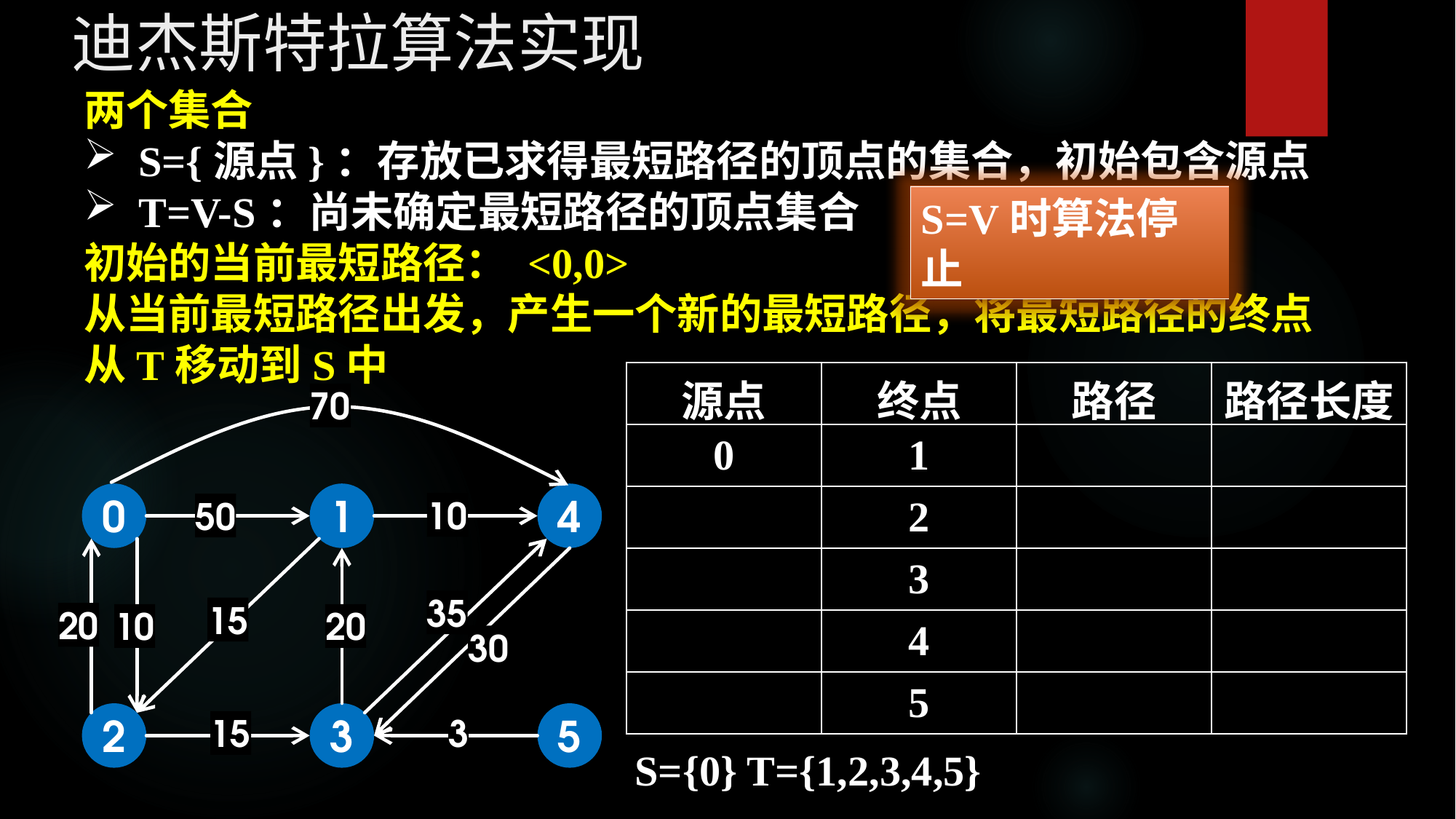

迪杰斯特拉算法实现
两个集合
S={源点}：存放已求得最短路径的顶点的集合，初始包含源点
T=V-S：尚未确定最短路径的顶点集合
初始的当前最短路径： <0,0>
从当前最短路径出发，产生一个新的最短路径，将最短路径的终点从T移动到S中
S=V时算法停止
| 源点 | 终点 | 路径 | 路径长度 |
| --- | --- | --- | --- |
| 0 | 1 |  |  |
|  | 2 |  |  |
|  | 3 |  |  |
|  | 4 |  |  |
|  | 5 |  |  |
70

0
1
4
10
50
35
15
20
10
20
30
2
3
5
15
3
S={0} T={1,2,3,4,5}